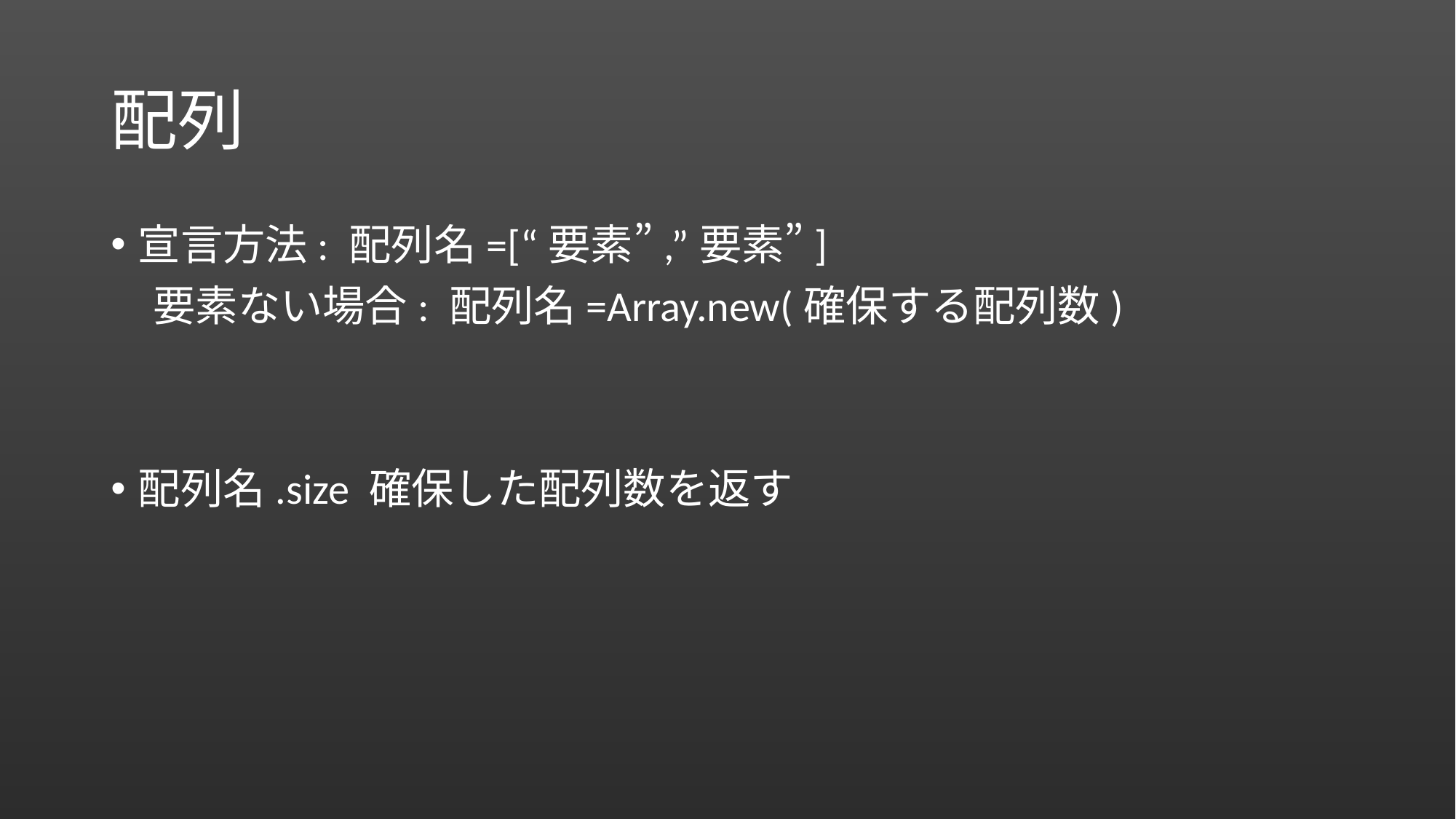

# 配列
宣言方法: 配列名=[“要素”,”要素”]
　要素ない場合: 配列名=Array.new(確保する配列数)

配列名.size 確保した配列数を返す